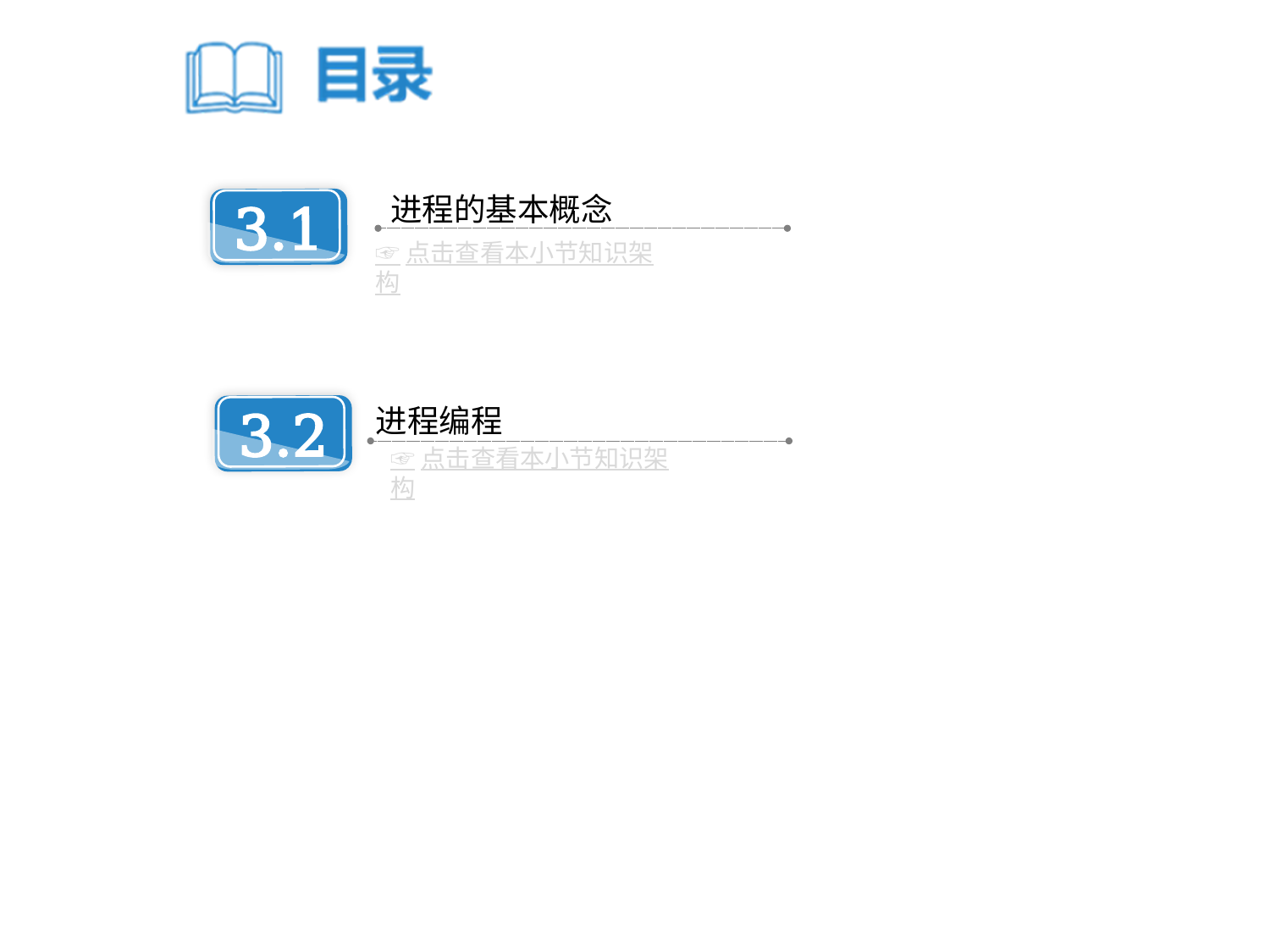

进程的基本概念
3.1

☞点击查看本小节知识架构
进程编程

3.2

☞点击查看本小节知识架构